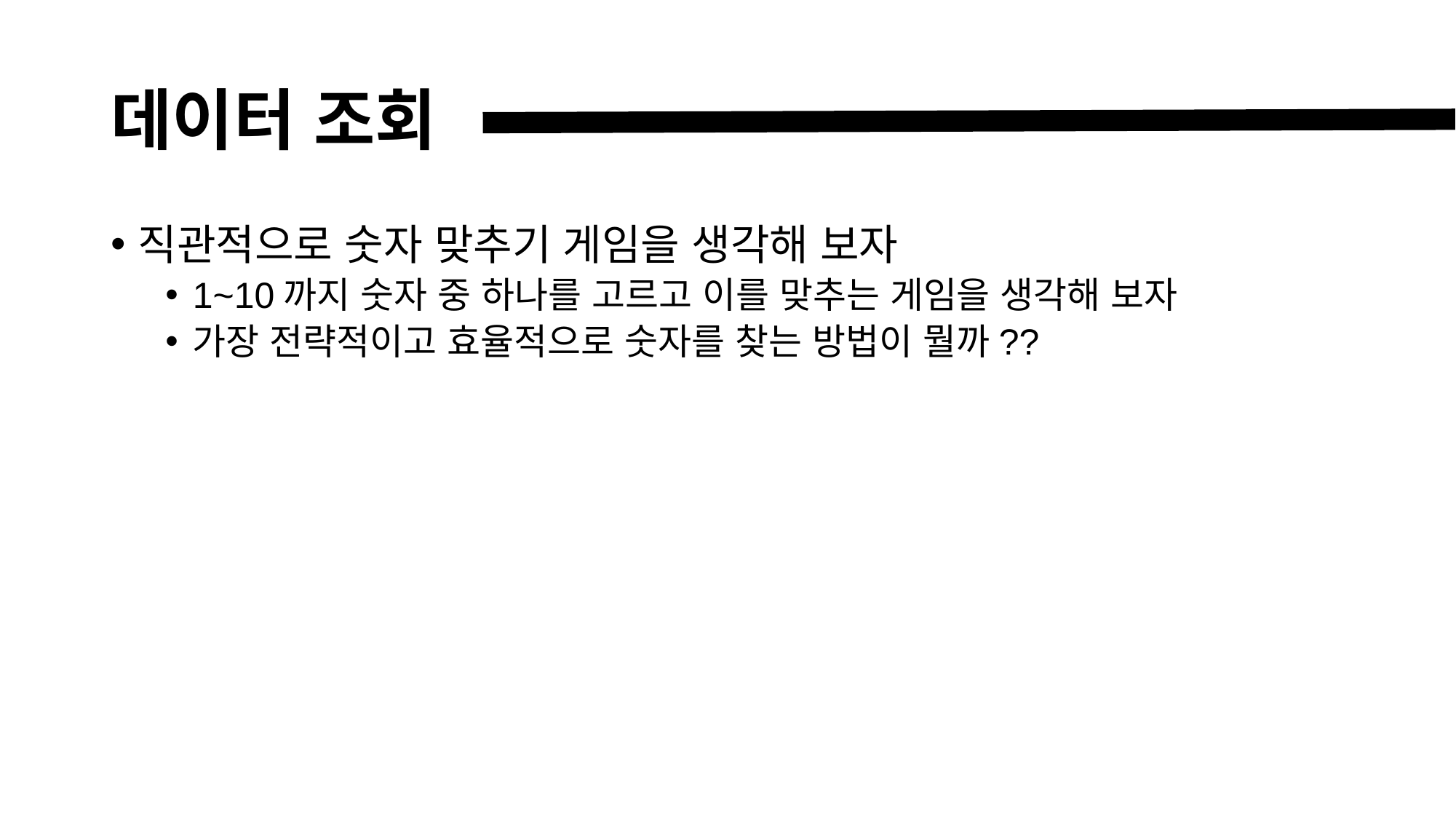

# 데이터 조회
직관적으로 숫자 맞추기 게임을 생각해 보자
1~10까지 숫자 중 하나를 고르고 이를 맞추는 게임을 생각해 보자
가장 전략적이고 효율적으로 숫자를 찾는 방법이 뭘까??